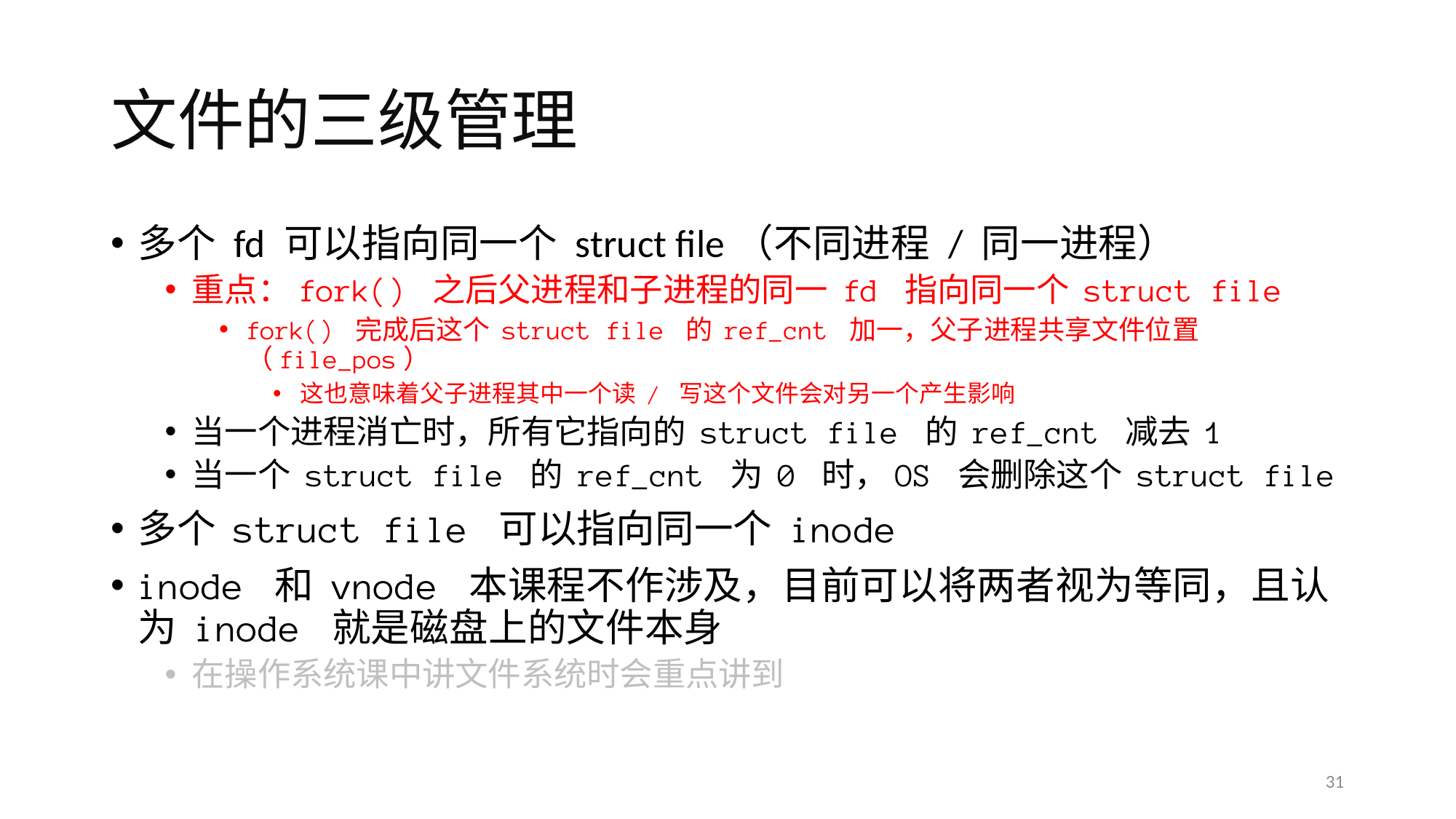

# 文件的三级管理
多个 fd 可以指向同一个 struct file（不同进程 / 同一进程）
重点：fork() 之后父进程和子进程的同一 fd 指向同一个 struct file
fork() 完成后这个 struct file 的 ref_cnt 加一，父子进程共享文件位置（file_pos）
这也意味着父子进程其中一个读 / 写这个文件会对另一个产生影响
当一个进程消亡时，所有它指向的 struct file 的 ref_cnt 减去 1
当一个 struct file 的 ref_cnt 为 0 时，OS 会删除这个 struct file
多个 struct file 可以指向同一个 inode
inode 和 vnode 本课程不作涉及，目前可以将两者视为等同，且认为 inode 就是磁盘上的文件本身
在操作系统课中讲文件系统时会重点讲到
31